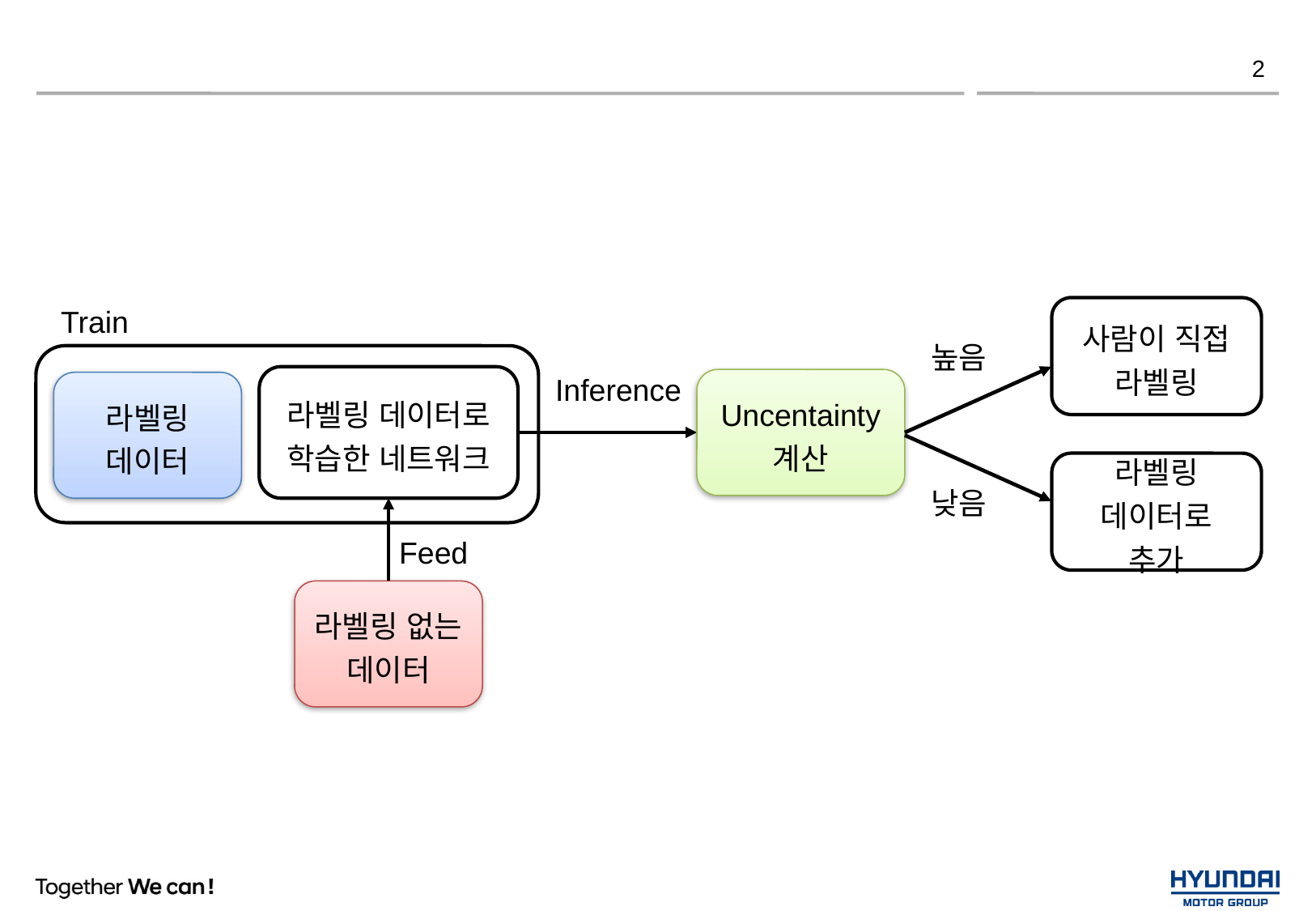

#
2

Train
사람이 직접 라벨링
높음

Inference
라벨링 데이터로 학습한 네트워크
Uncentainty
계산
라벨링
데이터
라벨링 데이터로 추가
낮음
Feed
라벨링 없는
데이터